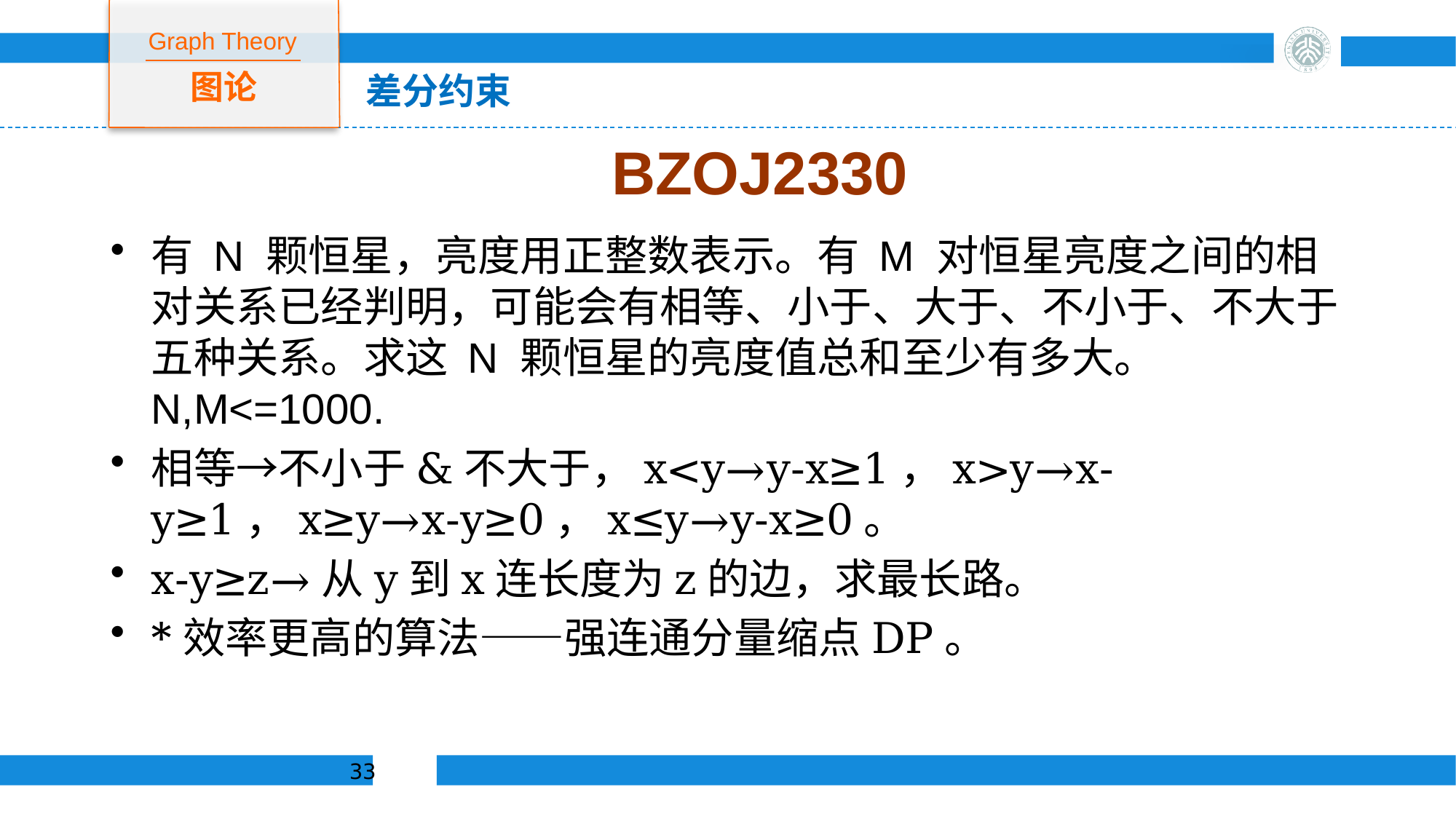

Graph Theory
图论
差分约束
# BZOJ2330
有 N 颗恒星，亮度用正整数表示。有 M 对恒星亮度之间的相对关系已经判明，可能会有相等、小于、大于、不小于、不大于五种关系。求这 N 颗恒星的亮度值总和至少有多大。 N,M<=1000.
相等→不小于&不大于，x<y→y-x≥1，x>y→x-y≥1，x≥y→x-y≥0，x≤y→y-x≥0。
x-y≥z→从y到x连长度为z的边，求最长路。
*效率更高的算法——强连通分量缩点DP。